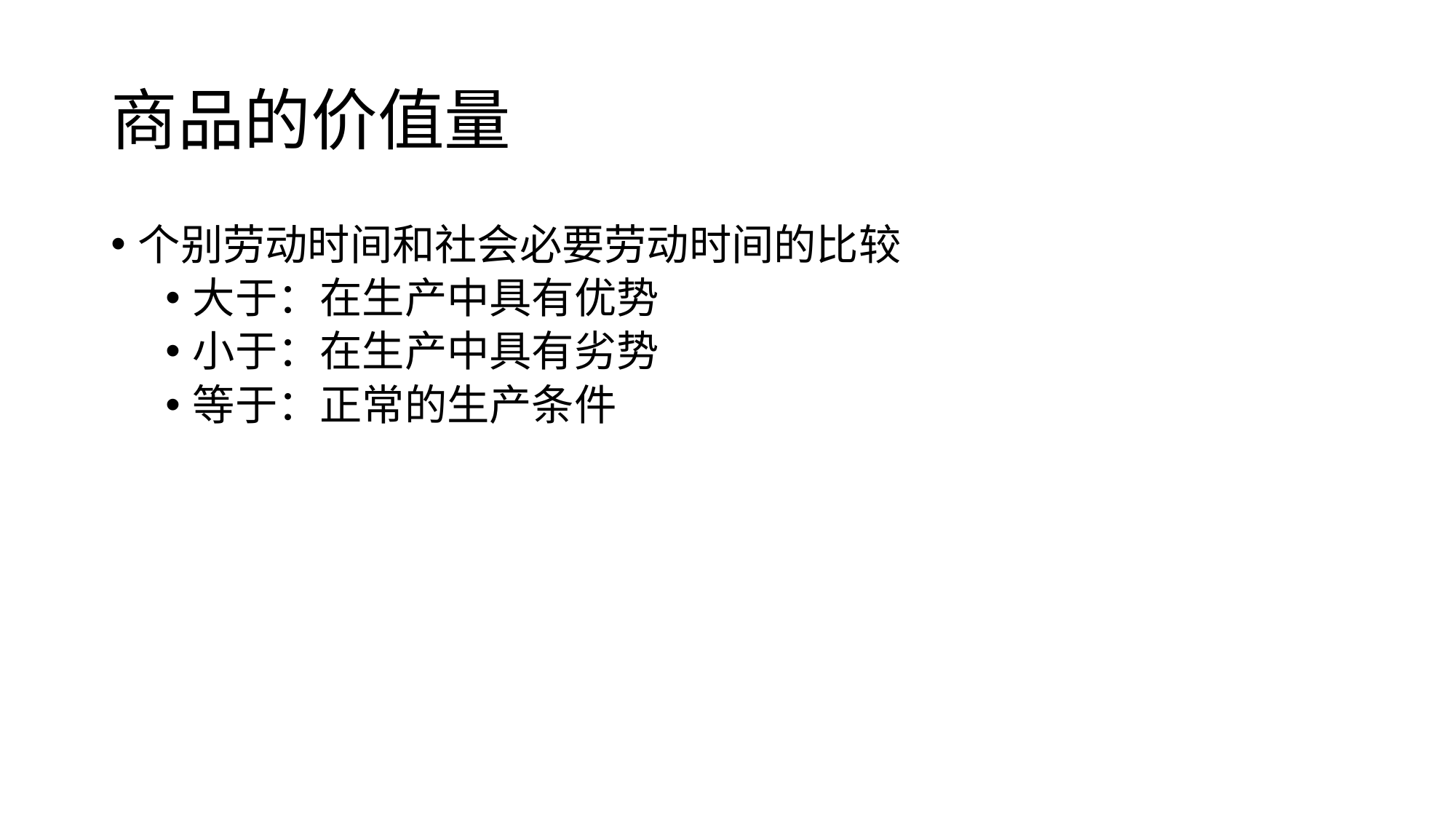

# 商品的价值量
个别劳动时间和社会必要劳动时间的比较
大于：在生产中具有优势
小于：在生产中具有劣势
等于：正常的生产条件